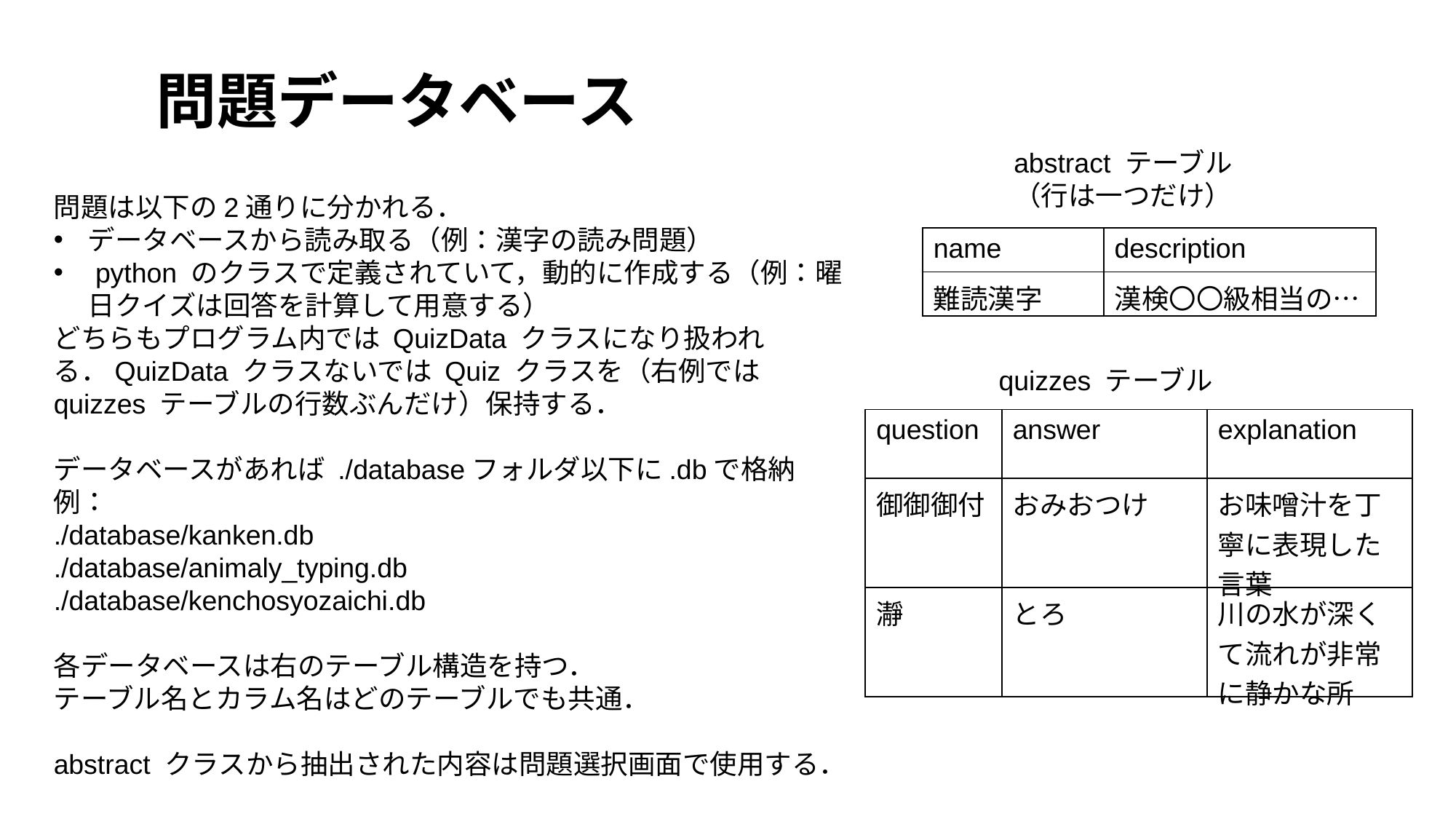

問題データベース
abstract テーブル
（行は一つだけ）
問題は以下の2通りに分かれる．
データベースから読み取る（例：漢字の読み問題）
 python のクラスで定義されていて，動的に作成する（例：曜日クイズは回答を計算して用意する）
どちらもプログラム内では QuizData クラスになり扱われる．QuizData クラスないでは Quiz クラスを（右例ではquizzes テーブルの行数ぶんだけ）保持する．

データベースがあれば ./databaseフォルダ以下に.dbで格納
例：
./database/kanken.db
./database/animaly_typing.db
./database/kenchosyozaichi.db

各データベースは右のテーブル構造を持つ．
テーブル名とカラム名はどのテーブルでも共通．

abstract クラスから抽出された内容は問題選択画面で使用する．
| name | description |
| --- | --- |
| 難読漢字 | 漢検〇〇級相当の… |
quizzes テーブル
| question | answer | explanation |
| --- | --- | --- |
| 御御御付 | おみおつけ | お味噌汁を丁寧に表現した言葉 |
| 瀞 | とろ | 川の水が深くて流れが非常に静かな所 |